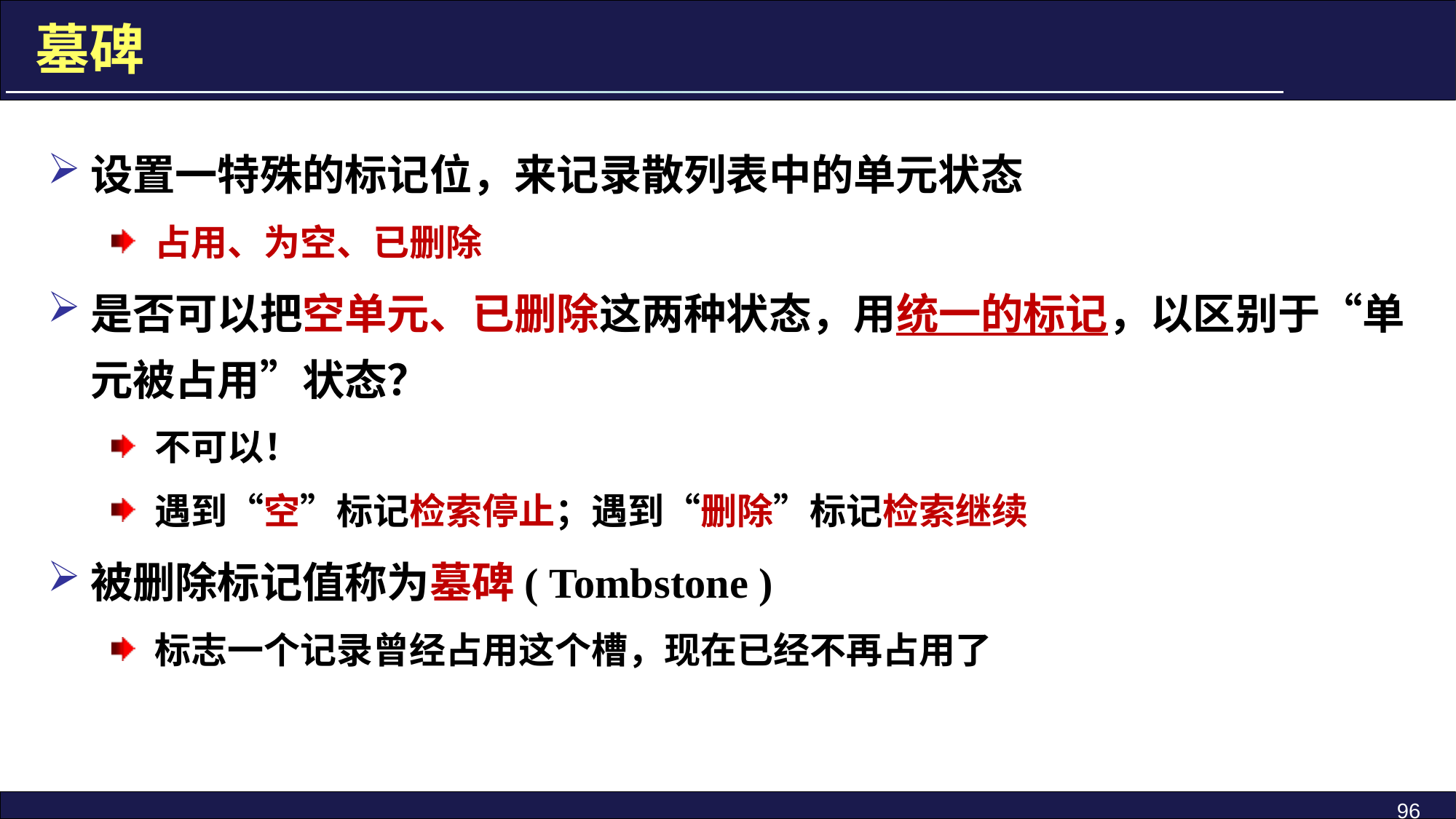

墓碑
设置一特殊的标记位，来记录散列表中的单元状态
占用、为空、已删除
是否可以把空单元、已删除这两种状态，用统一的标记，以区别于“单元被占用”状态？
不可以！
遇到“空”标记检索停止；遇到“删除”标记检索继续
被删除标记值称为墓碑( Tombstone )
标志一个记录曾经占用这个槽，现在已经不再占用了
96